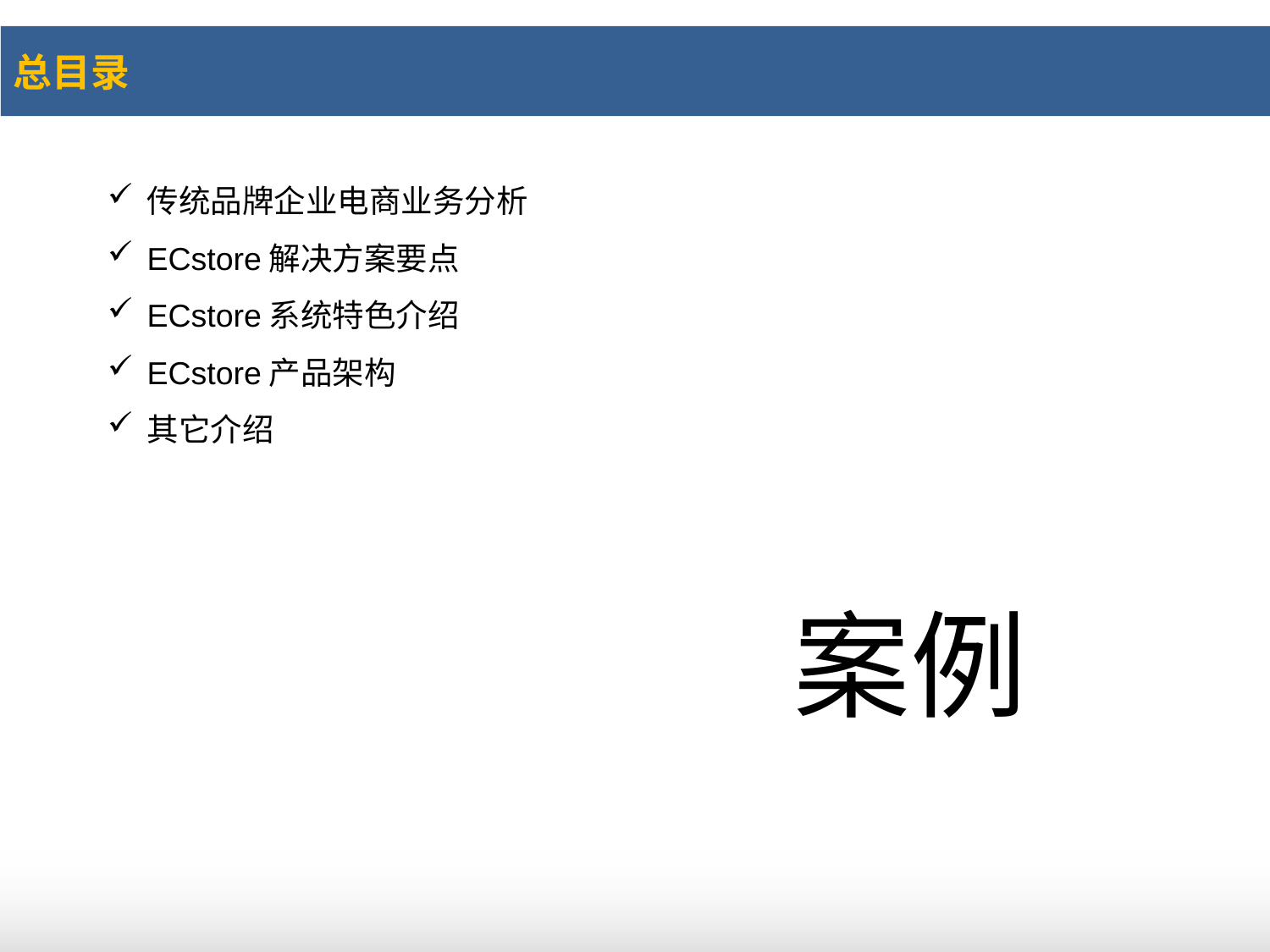

总目录
传统品牌企业电商业务分析
ECstore解决方案要点
ECstore系统特色介绍
ECstore产品架构
其它介绍
案例